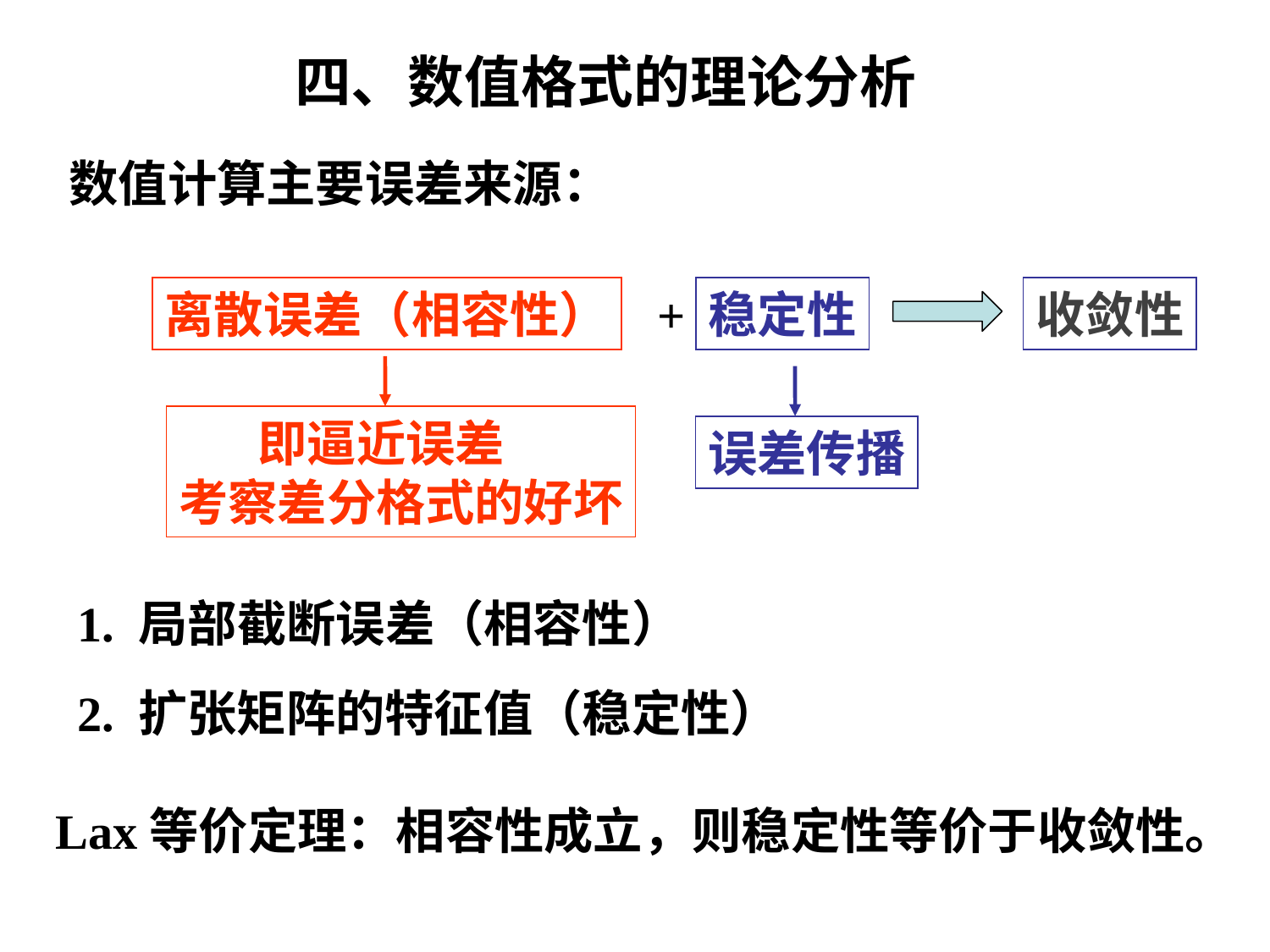

# 四、数值格式的理论分析
数值计算主要误差来源：
离散误差（相容性）
+
稳定性
收敛性

      即逼近误差
考察差分格式的好坏
误差传播
1. 局部截断误差（相容性）
2. 扩张矩阵的特征值（稳定性）
Lax等价定理：相容性成立，则稳定性等价于收敛性。